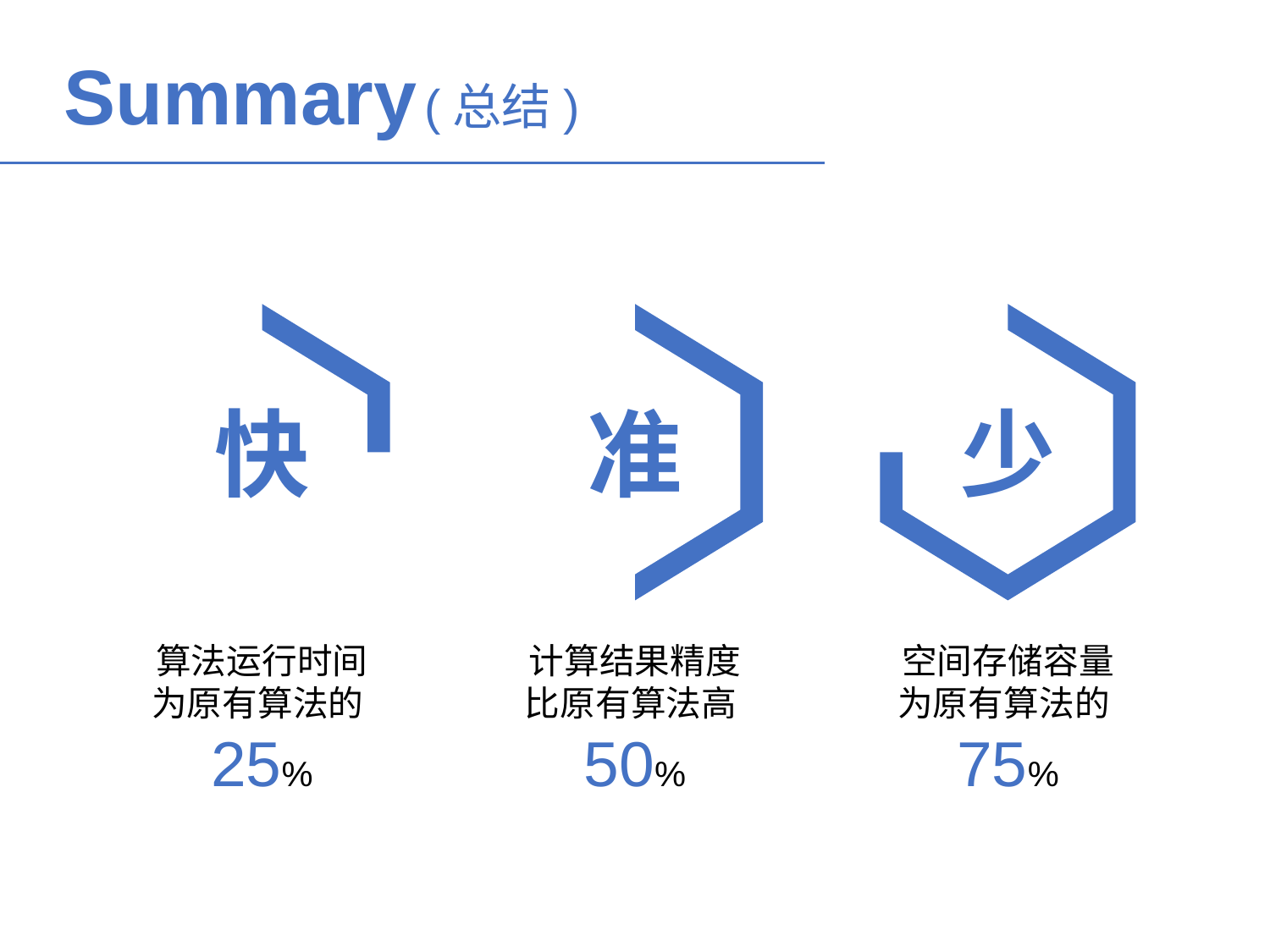

Summary (总结)

快
准
少

算法运行时间为原有算法的25%
计算结果精度比原有算法高50%
空间存储容量为原有算法的75%